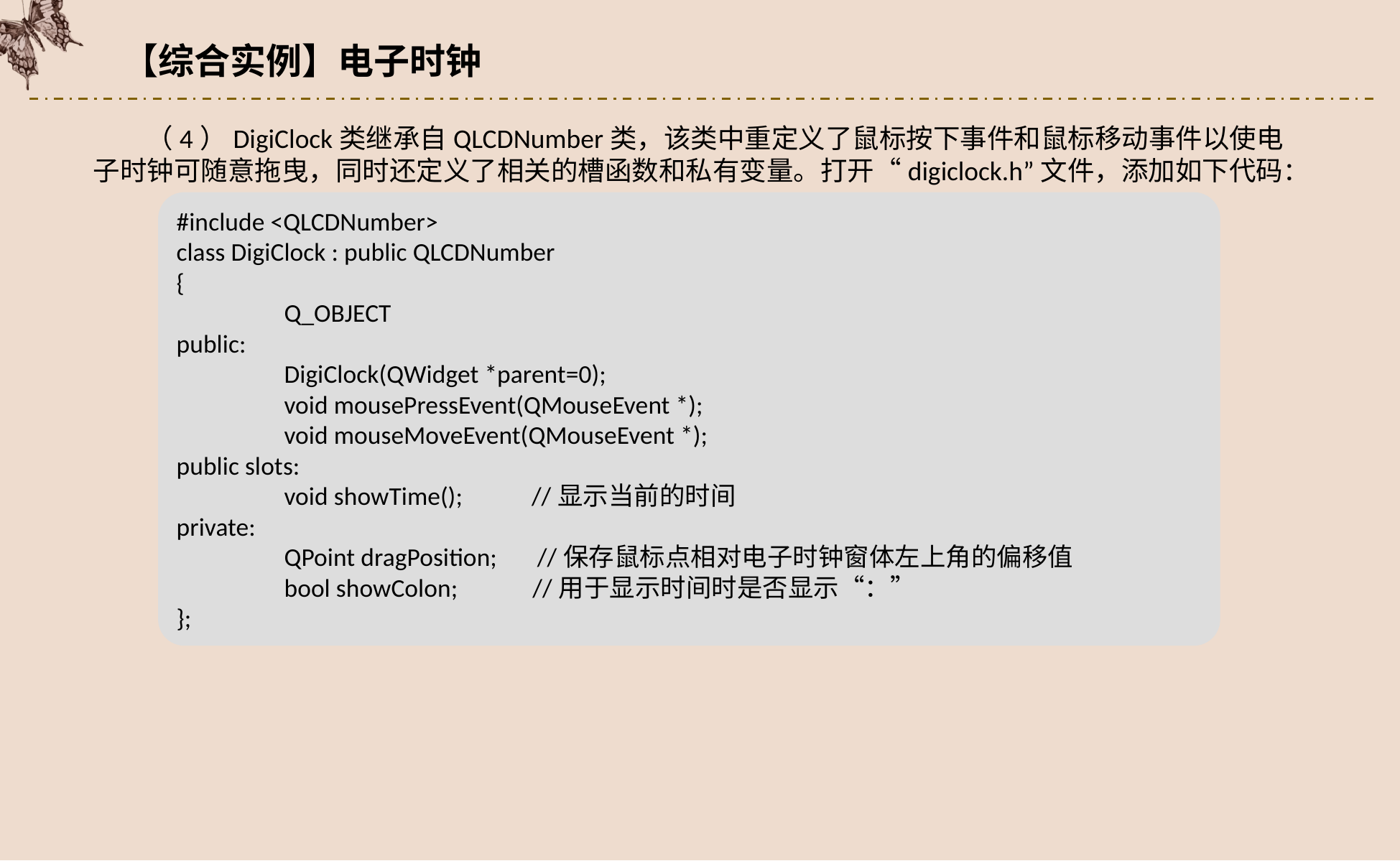

【综合实例】电子时钟
（4）DigiClock类继承自QLCDNumber类，该类中重定义了鼠标按下事件和鼠标移动事件以使电子时钟可随意拖曳，同时还定义了相关的槽函数和私有变量。打开“digiclock.h”文件，添加如下代码：
#include <QLCDNumber>
class DigiClock : public QLCDNumber
{
    	Q_OBJECT
public:
    	DigiClock(QWidget *parent=0);
    	void mousePressEvent(QMouseEvent *);
    	void mouseMoveEvent(QMouseEvent *);
public slots:
    	void showTime();            //显示当前的时间
private:
    	QPoint dragPosition;       //保存鼠标点相对电子时钟窗体左上角的偏移值
    	bool showColon;             //用于显示时间时是否显示“：”
};